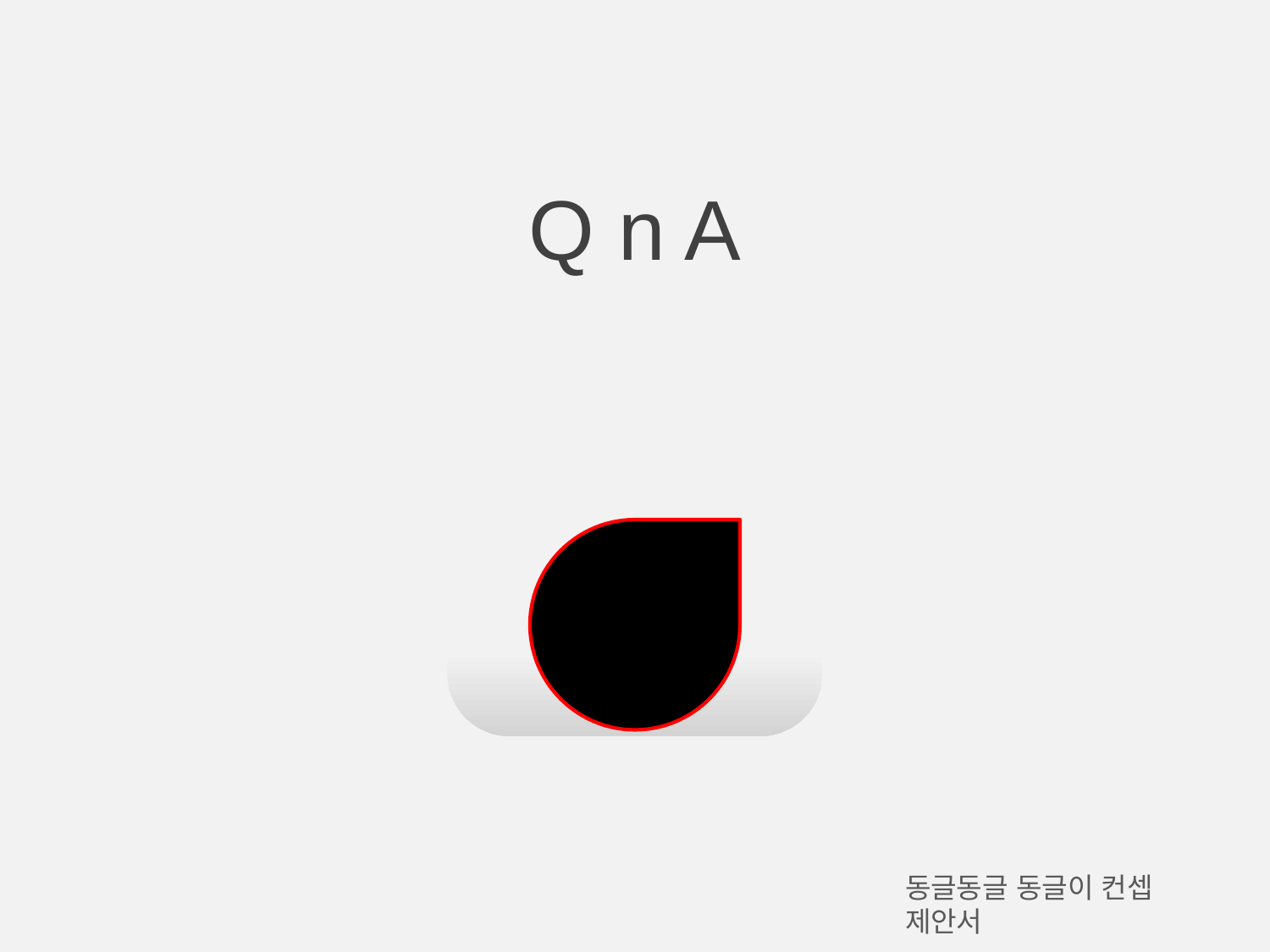

Q n A

# 동글동글 동글이 컨셉 제안서